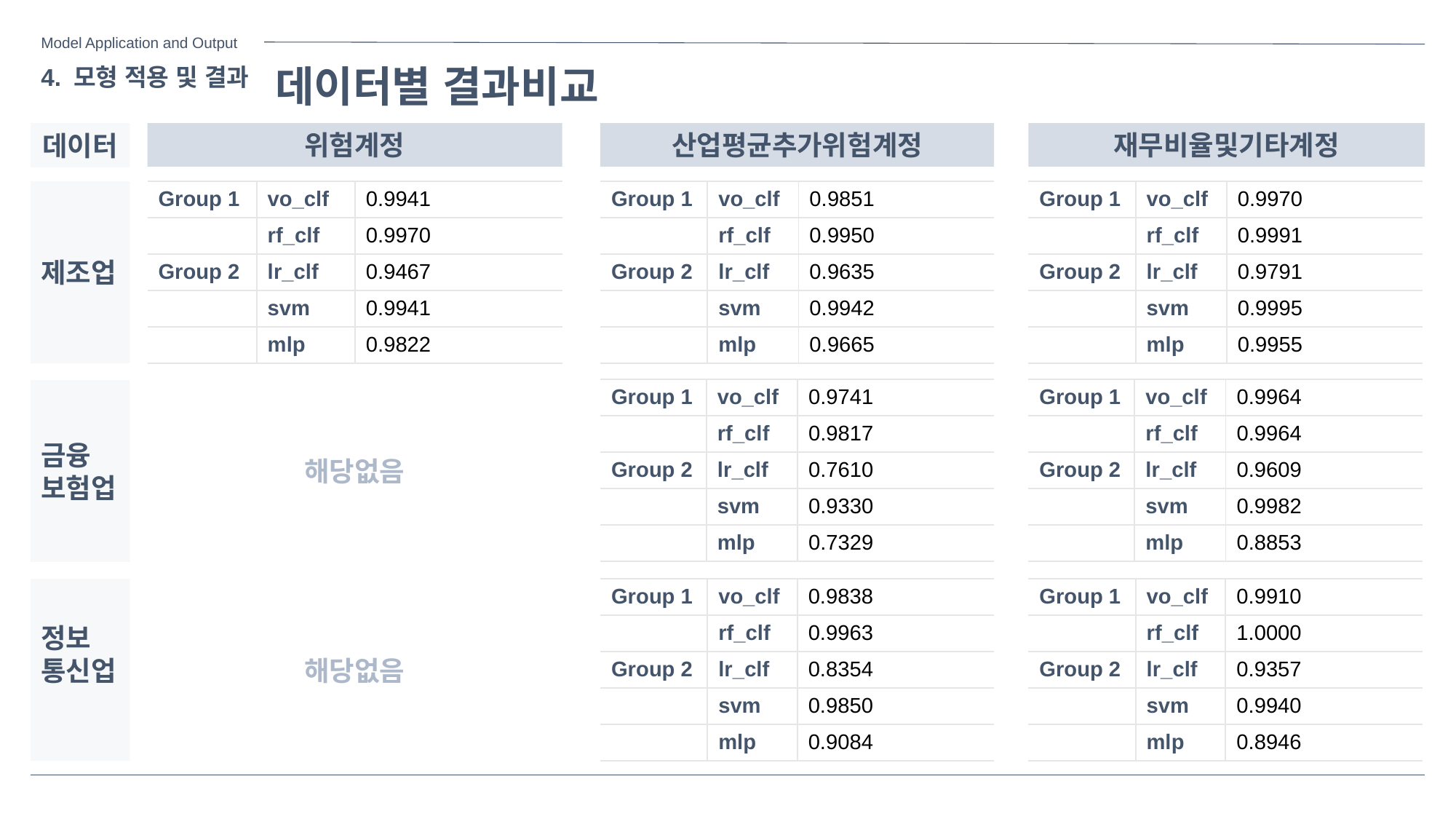

Model Application and Output
데이터별 결과비교
4. 모형 적용 및 결과
데이터
위험계정
산업평균추가위험계정
재무비율및기타계정
| Group 1 | vo\_clf | 0.9941 |
| --- | --- | --- |
|  | rf\_clf | 0.9970 |
| Group 2 | lr\_clf | 0.9467 |
|  | svm | 0.9941 |
|  | mlp | 0.9822 |
| Group 1 | vo\_clf | 0.9851 |
| --- | --- | --- |
|  | rf\_clf | 0.9950 |
| Group 2 | lr\_clf | 0.9635 |
|  | svm | 0.9942 |
|  | mlp | 0.9665 |
| Group 1 | vo\_clf | 0.9970 |
| --- | --- | --- |
|  | rf\_clf | 0.9991 |
| Group 2 | lr\_clf | 0.9791 |
|  | svm | 0.9995 |
|  | mlp | 0.9955 |
제조업
| Group 1 | vo\_clf | 0.9741 |
| --- | --- | --- |
|  | rf\_clf | 0.9817 |
| Group 2 | lr\_clf | 0.7610 |
|  | svm | 0.9330 |
|  | mlp | 0.7329 |
| Group 1 | vo\_clf | 0.9964 |
| --- | --- | --- |
|  | rf\_clf | 0.9964 |
| Group 2 | lr\_clf | 0.9609 |
|  | svm | 0.9982 |
|  | mlp | 0.8853 |
금융
보험업
해당없음
| Group 1 | vo\_clf | 0.9838 |
| --- | --- | --- |
|  | rf\_clf | 0.9963 |
| Group 2 | lr\_clf | 0.8354 |
|  | svm | 0.9850 |
|  | mlp | 0.9084 |
| Group 1 | vo\_clf | 0.9910 |
| --- | --- | --- |
|  | rf\_clf | 1.0000 |
| Group 2 | lr\_clf | 0.9357 |
|  | svm | 0.9940 |
|  | mlp | 0.8946 |
정보
통신업

해당없음